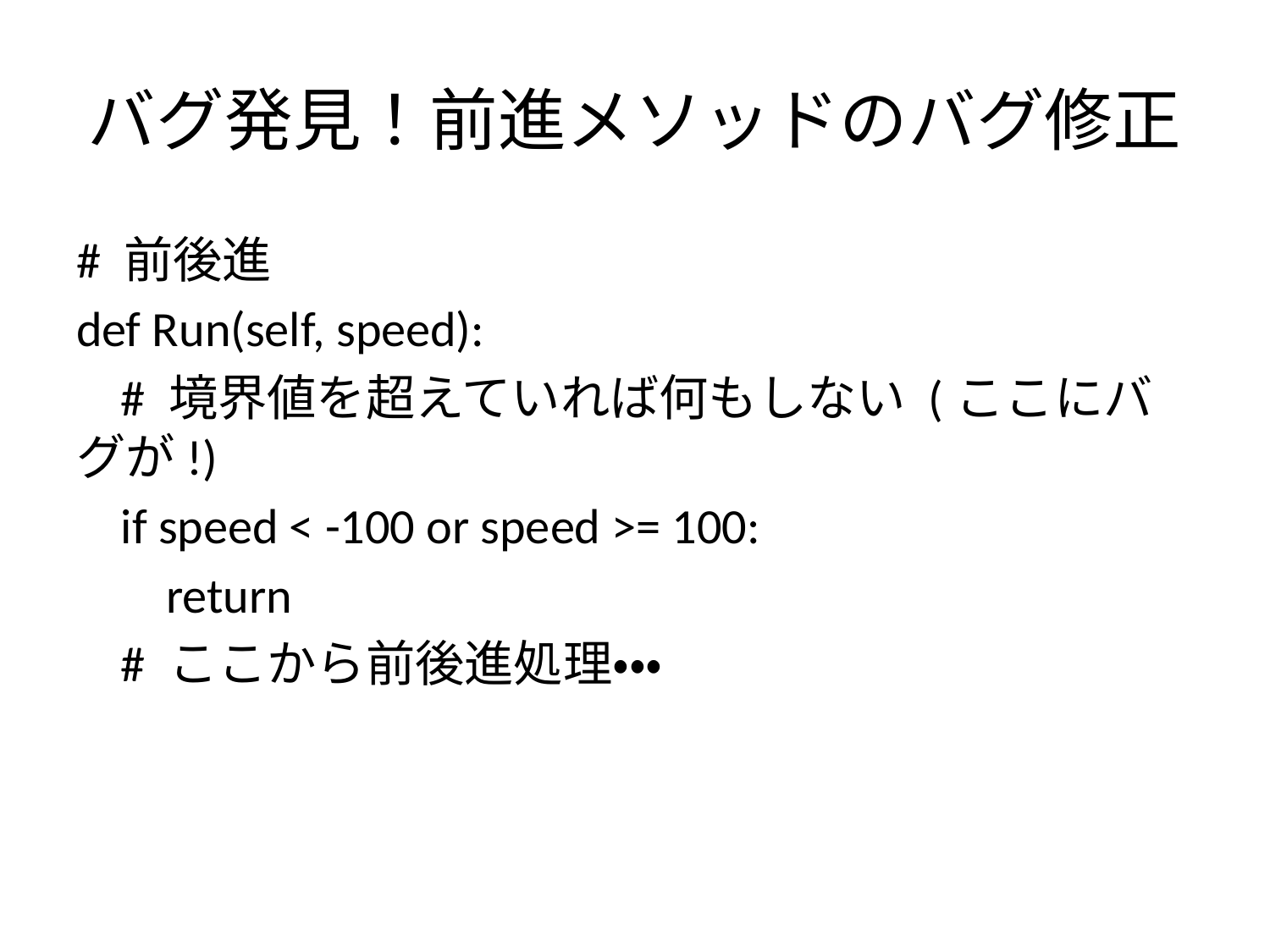

# バグ発見！前進メソッドのバグ修正
# 前後進
def Run(self, speed):
    # 境界値を超えていれば何もしない (ここにバグが!)
    if speed < -100 or speed >= 100:
        return
    # ここから前後進処理・・・